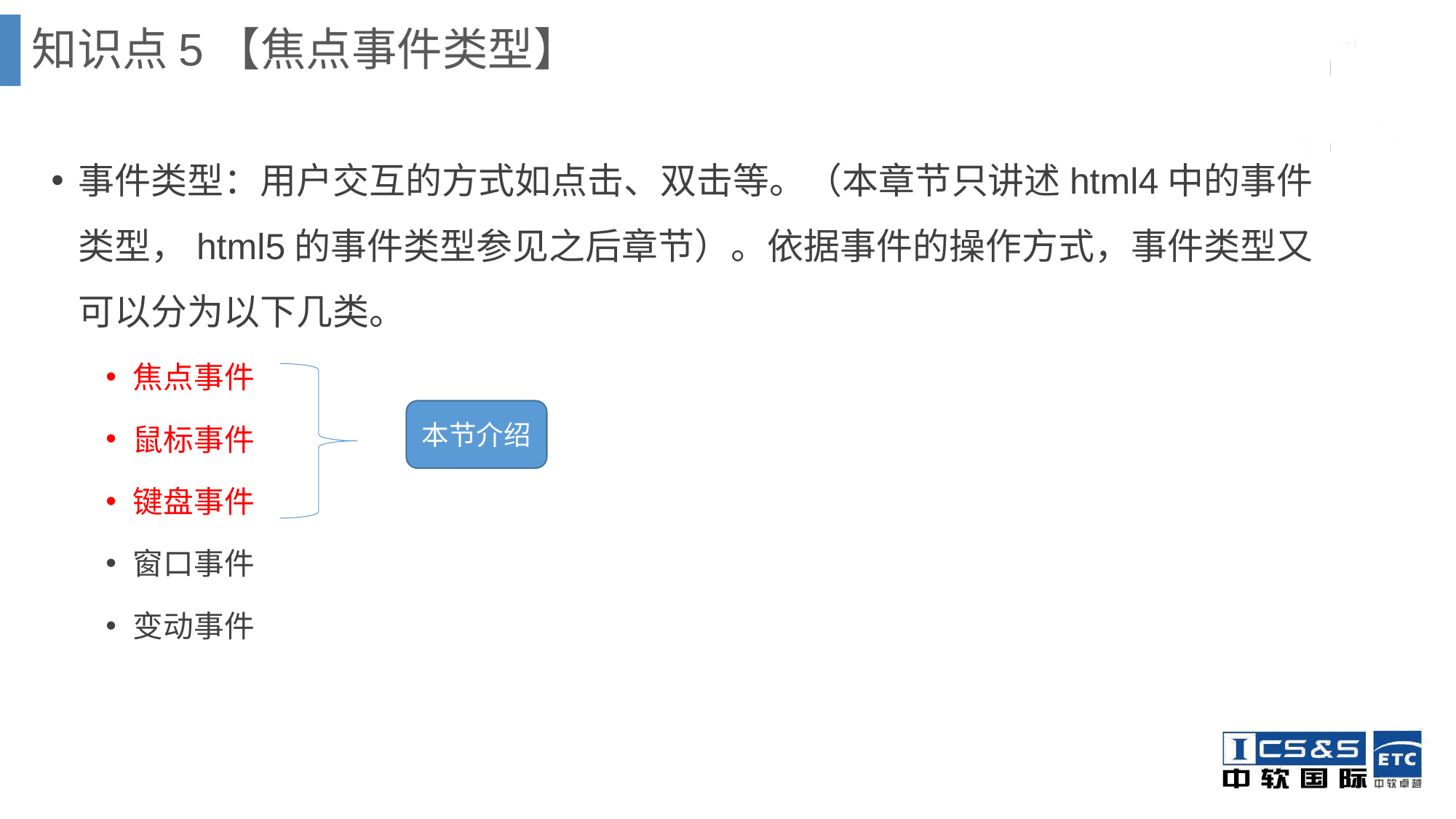

知识点5【焦点事件类型】
事件类型：用户交互的方式如点击、双击等。（本章节只讲述html4中的事件类型，html5的事件类型参见之后章节）。依据事件的操作方式，事件类型又可以分为以下几类。
焦点事件
鼠标事件
键盘事件
窗口事件
变动事件

本节介绍